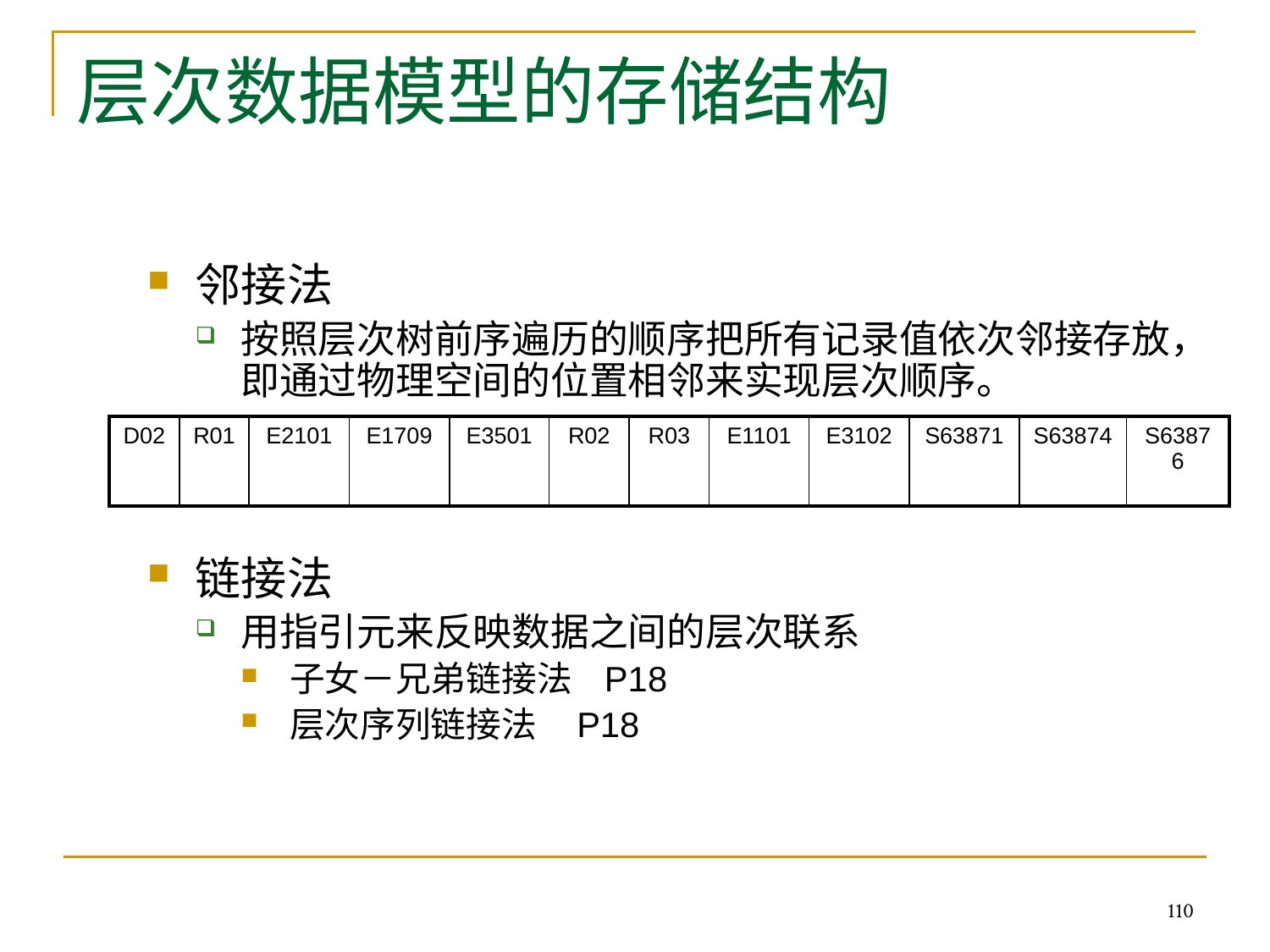

# 层次数据模型的存储结构
邻接法
按照层次树前序遍历的顺序把所有记录值依次邻接存放，即通过物理空间的位置相邻来实现层次顺序。

链接法
用指引元来反映数据之间的层次联系
子女－兄弟链接法   P18
层次序列链接法    P18
| D02 | R01 | E2101 | E1709 | E3501 | R02 | R03 | E1101 | E3102 | S63871 | S63874 | S63876 |
| --- | --- | --- | --- | --- | --- | --- | --- | --- | --- | --- | --- |
110